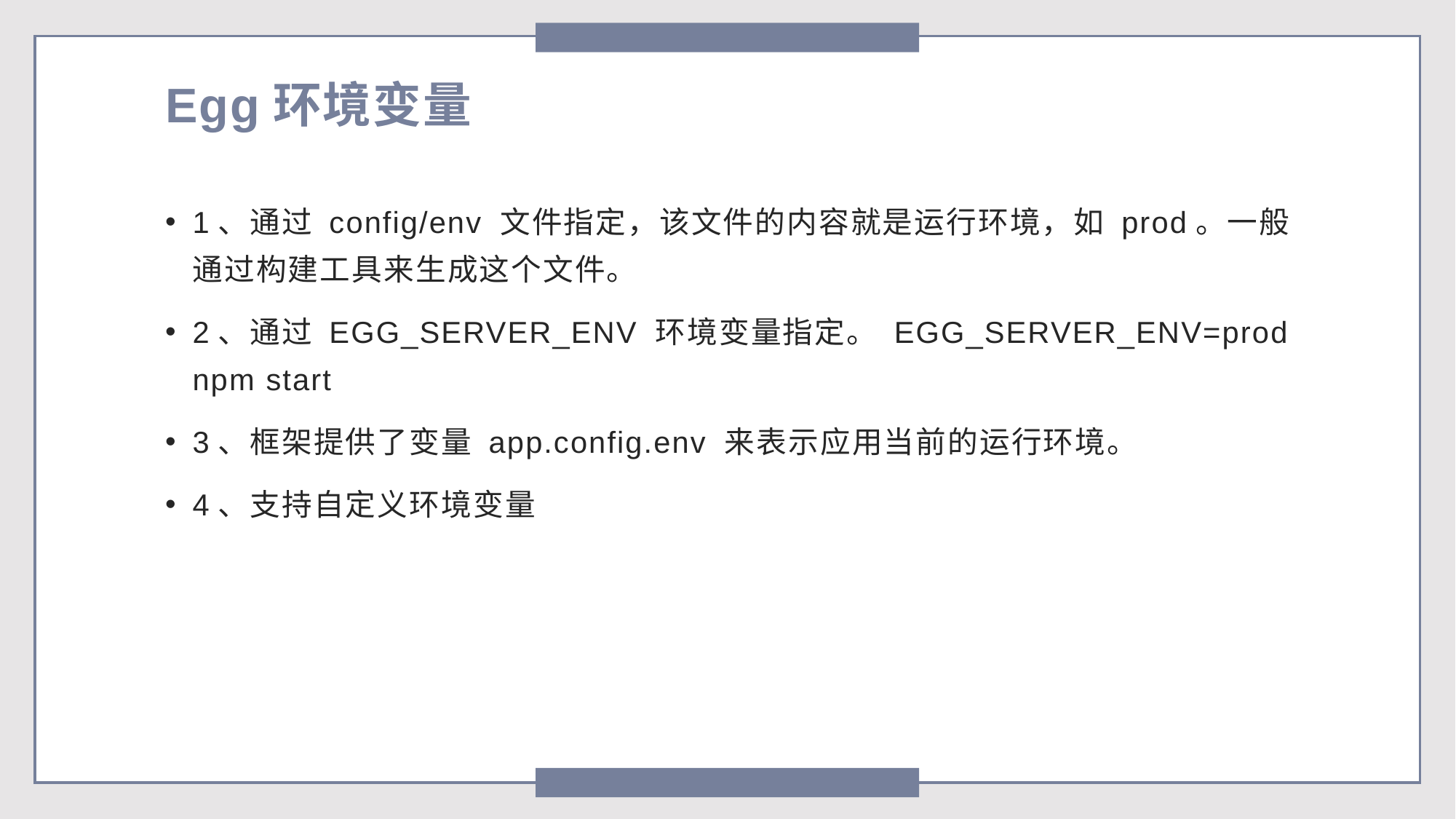

# Egg环境变量
1、通过 config/env 文件指定，该文件的内容就是运行环境，如 prod。一般通过构建工具来生成这个文件。
2、通过 EGG_SERVER_ENV 环境变量指定。 EGG_SERVER_ENV=prod npm start
3、框架提供了变量 app.config.env 来表示应用当前的运行环境。
4、支持自定义环境变量